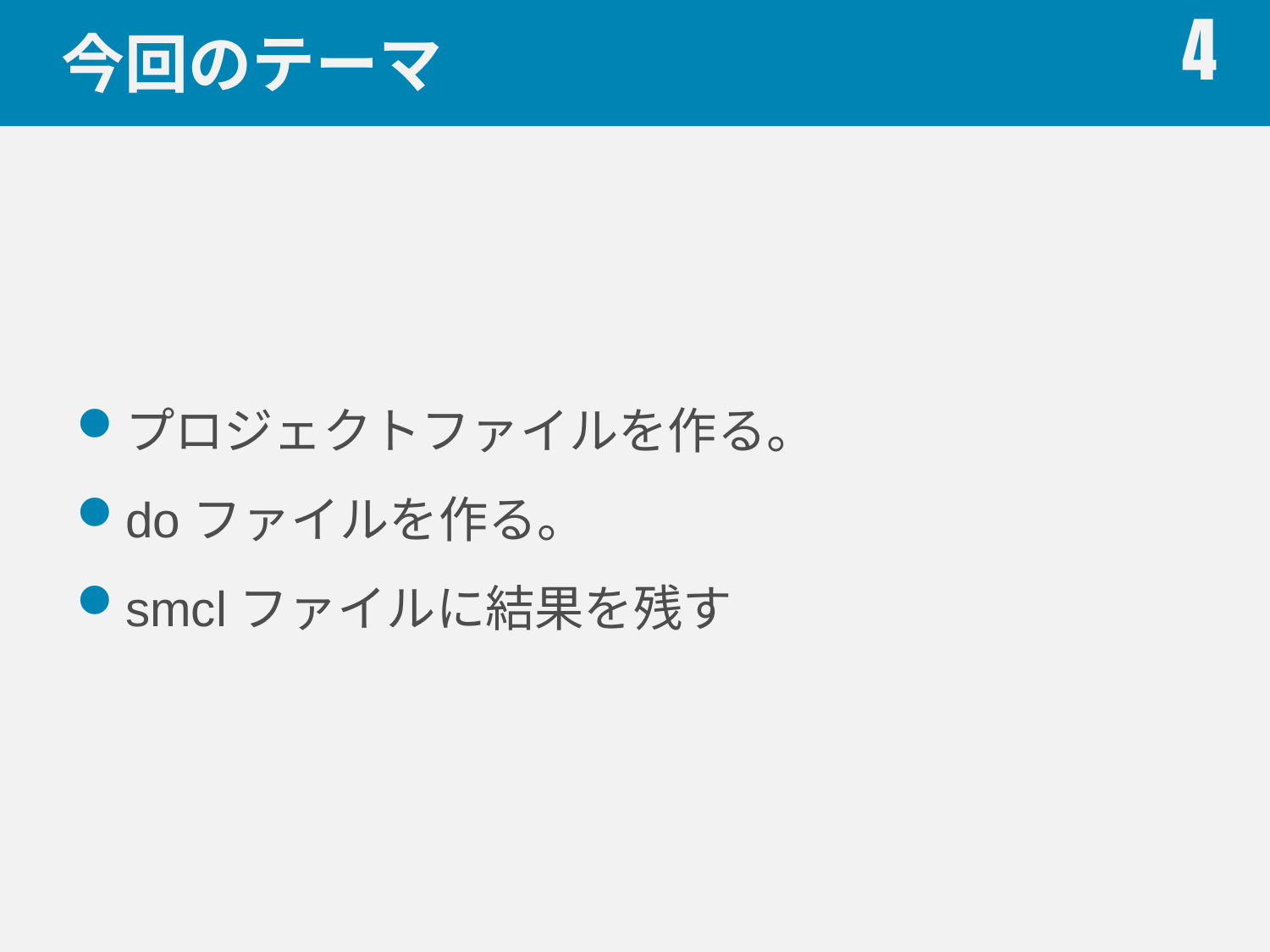

# 今回のテーマ
 4
プロジェクトファイルを作る。
doファイルを作る。
smclファイルに結果を残す